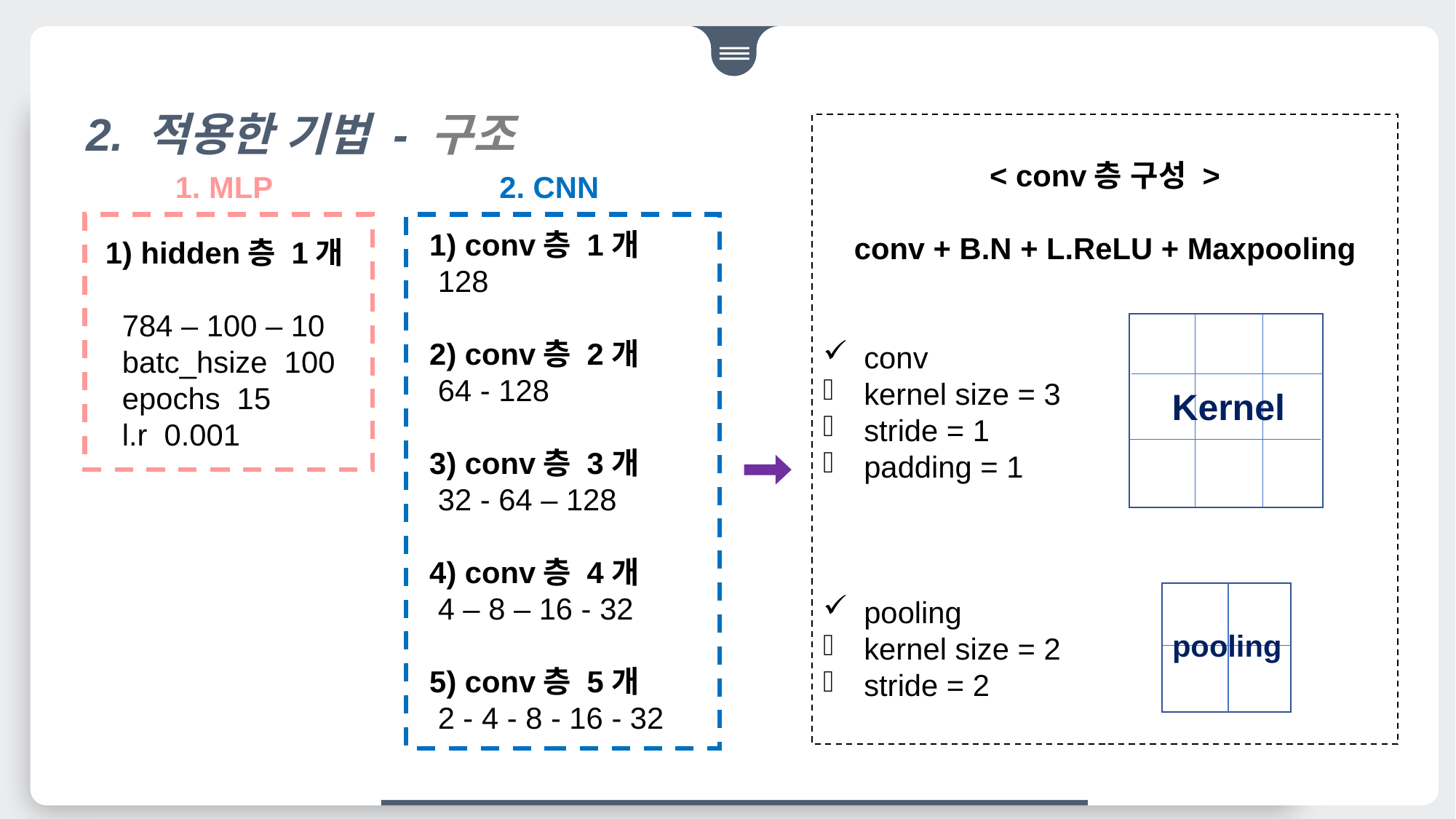

2. 적용한 기법 - 구조

< conv층 구성 >

conv + B.N + L.ReLU + Maxpooling

conv
kernel size = 3
stride = 1
padding = 1

pooling
kernel size = 2
stride = 2

Kernel
pooling

1. MLP
2. CNN

1) conv층 1개
 128

2) conv층 2개
 64 - 128

3) conv층 3개
 32 - 64 – 128

4) conv층 4개
 4 – 8 – 16 - 32

5) conv층 5개
 2 - 4 - 8 - 16 - 32

1) hidden층 1개

  784 – 100 – 10
  batc_hsize  100
  epochs  15
  l.r  0.001

B